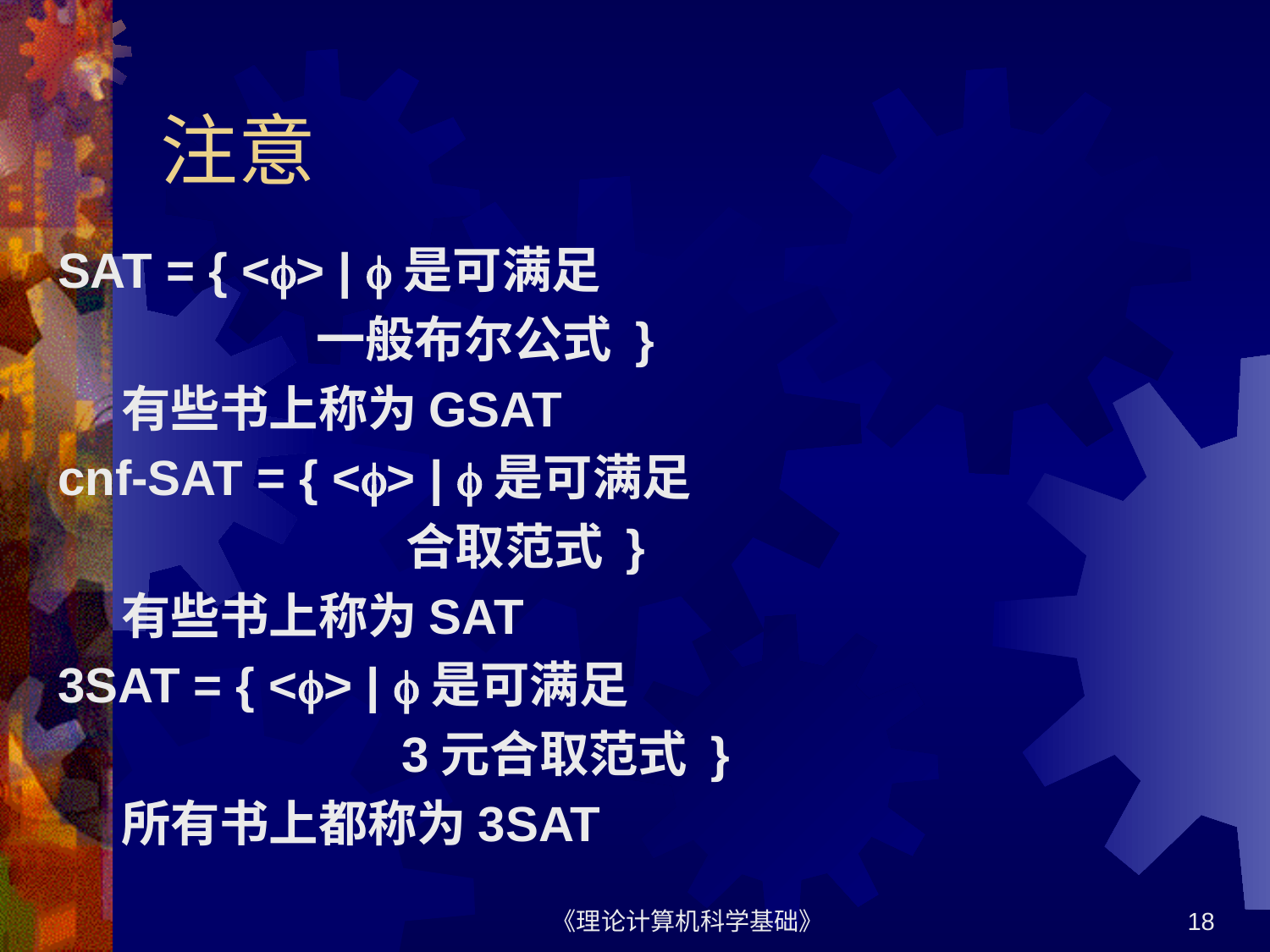

# 注意
SAT = { <φ> | φ是可满足
                      一般布尔公式 }
有些书上称为GSAT
cnf-SAT = { <φ> | φ是可满足
                              合取范式 }
有些书上称为SAT
3SAT = { <φ> | φ是可满足
                         3元合取范式 }
所有书上都称为3SAT
《理论计算机科学基础》
18